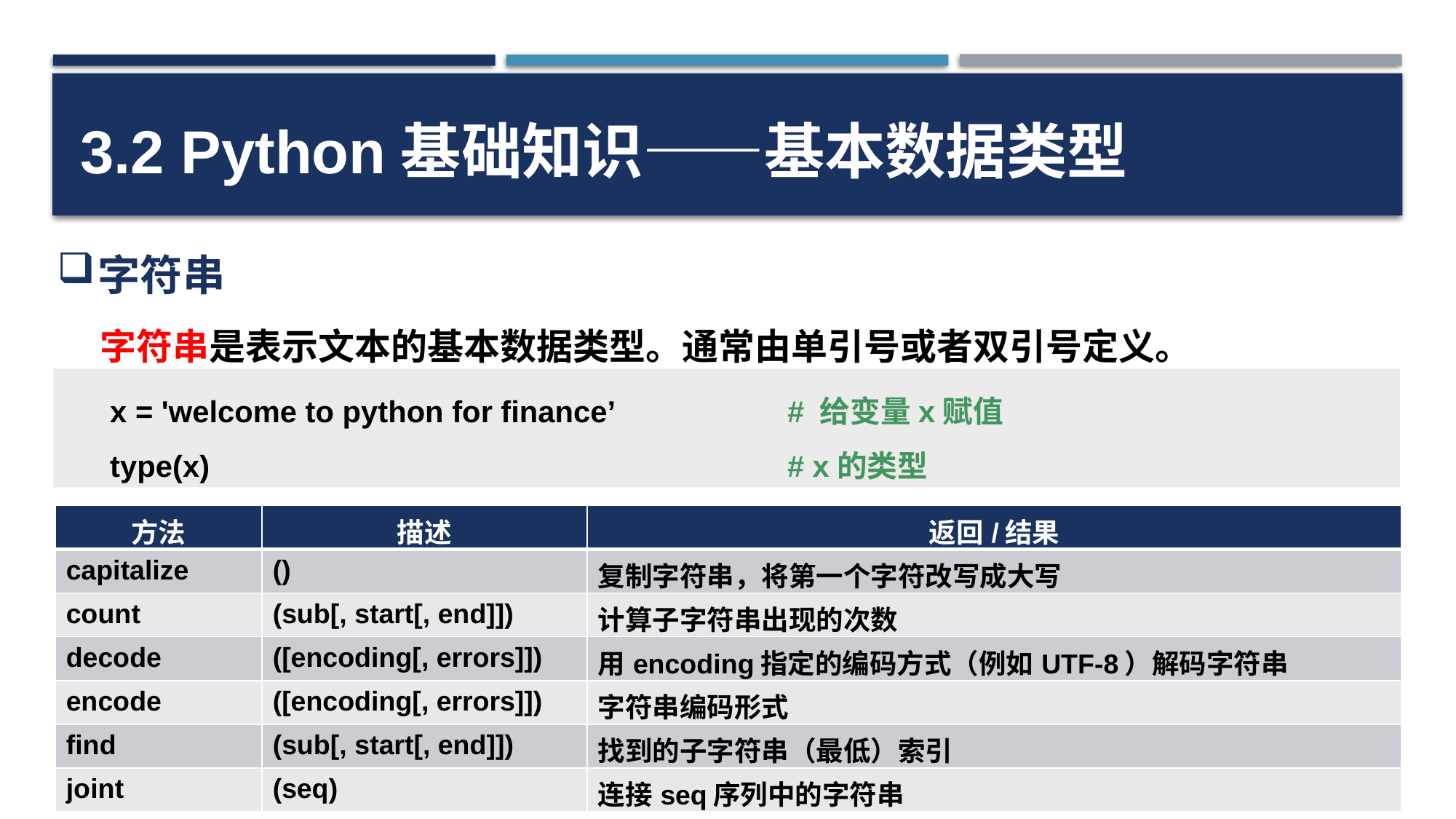

3.2 Python基础知识——基本数据类型
字符串
字符串是表示文本的基本数据类型。通常由单引号或者双引号定义。
x = 'welcome to python for finance’
type(x)

# 给变量x赋值
# x的类型
| 方法 | 描述 | 返回/结果 |
| --- | --- | --- |
| capitalize | () | 复制字符串，将第一个字符改写成大写 |
| count | (sub[, start[, end]]) | 计算子字符串出现的次数 |
| decode | ([encoding[, errors]]) | 用encoding指定的编码方式（例如UTF-8）解码字符串 |
| encode | ([encoding[, errors]]) | 字符串编码形式 |
| find | (sub[, start[, end]]) | 找到的子字符串（最低）索引 |
| joint | (seq) | 连接seq序列中的字符串 |
28